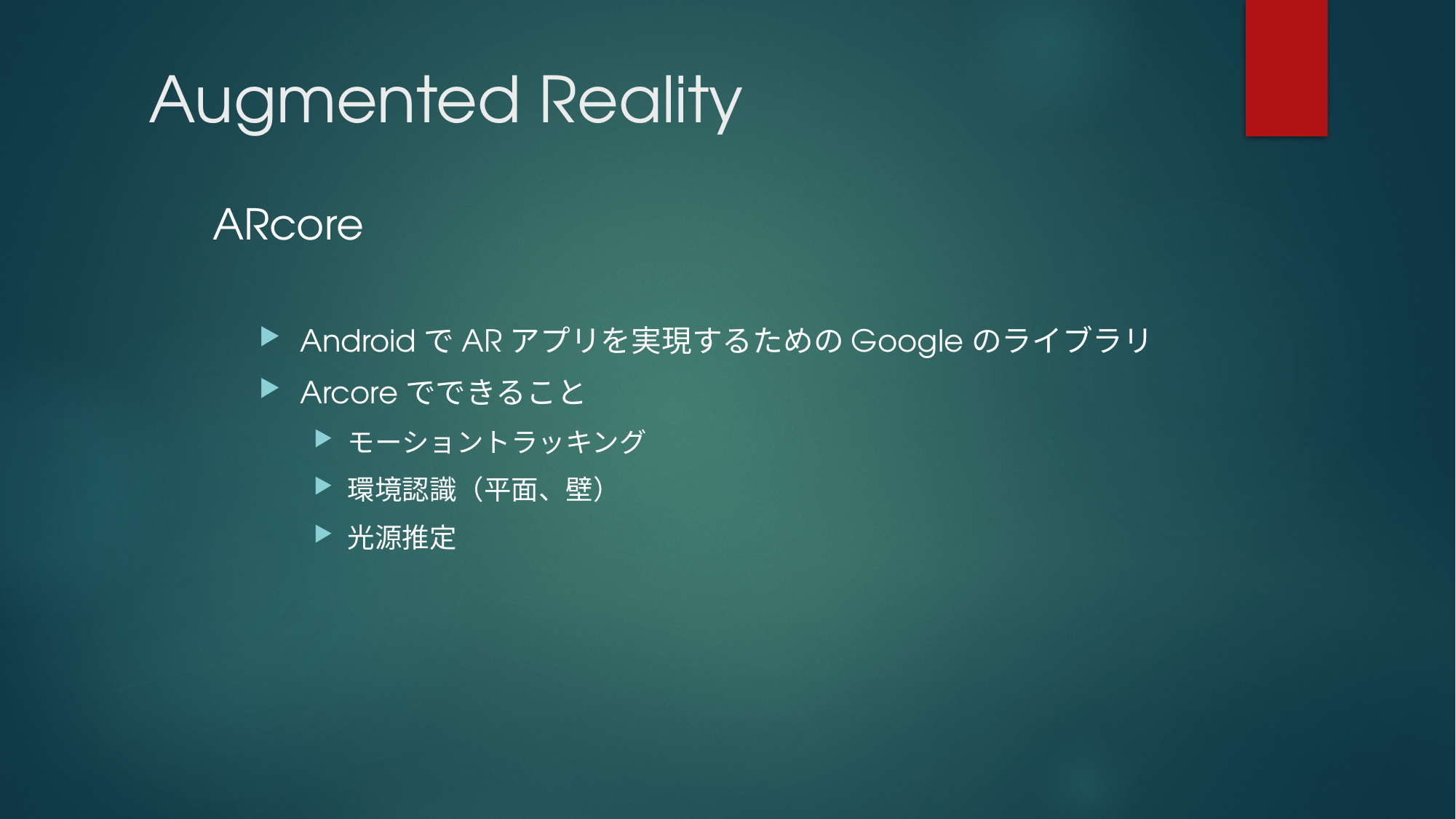

# Augmented Reality
ARcore

AndroidでARアプリを実現するためのGoogleのライブラリ
Arcoreでできること
モーショントラッキング
環境認識（平面、壁）
光源推定